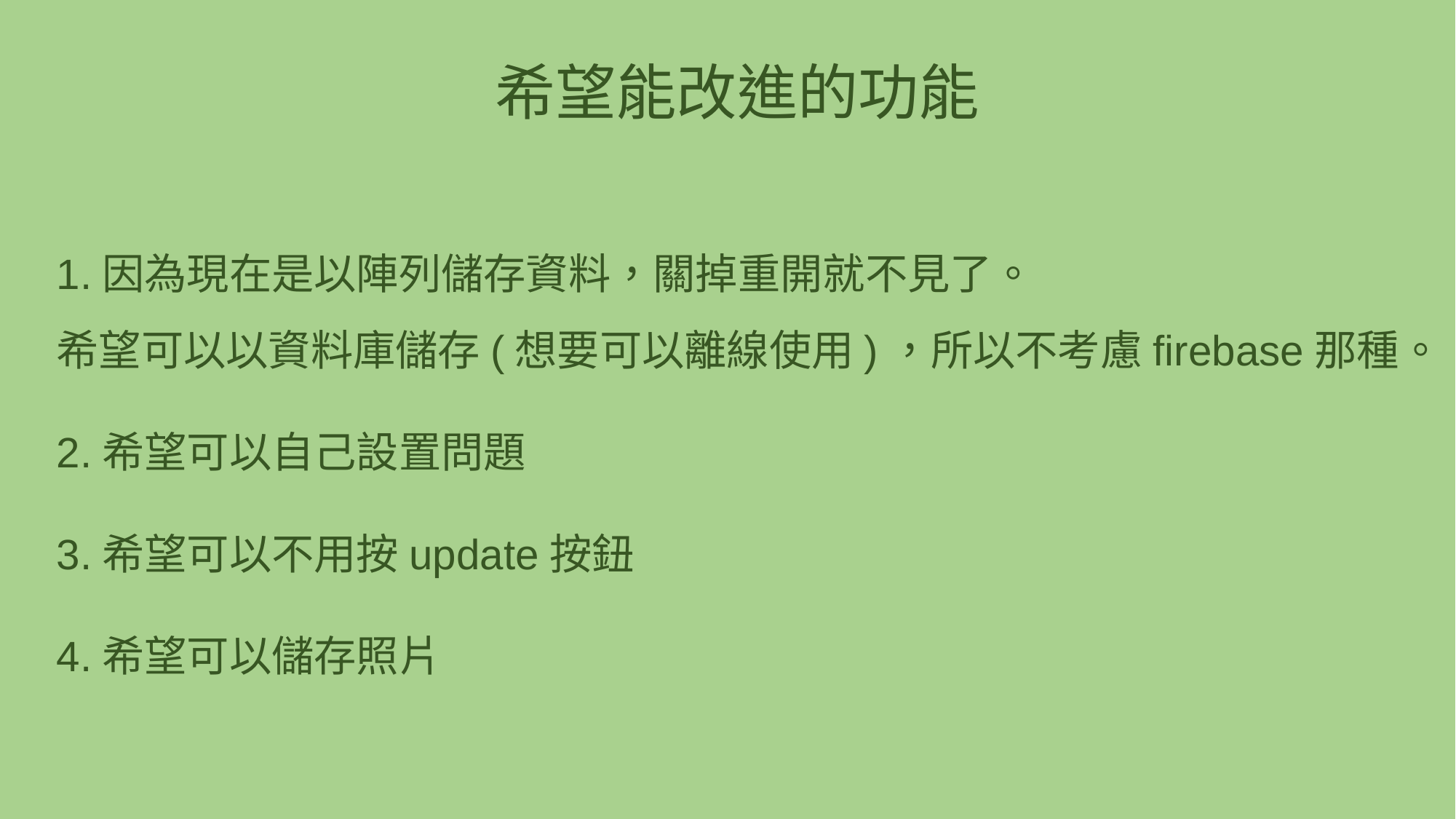

希望能改進的功能
1.因為現在是以陣列儲存資料，關掉重開就不見了。
希望可以以資料庫儲存(想要可以離線使用)，所以不考慮firebase那種。

2.希望可以自己設置問題

3.希望可以不用按update按鈕

4.希望可以儲存照片